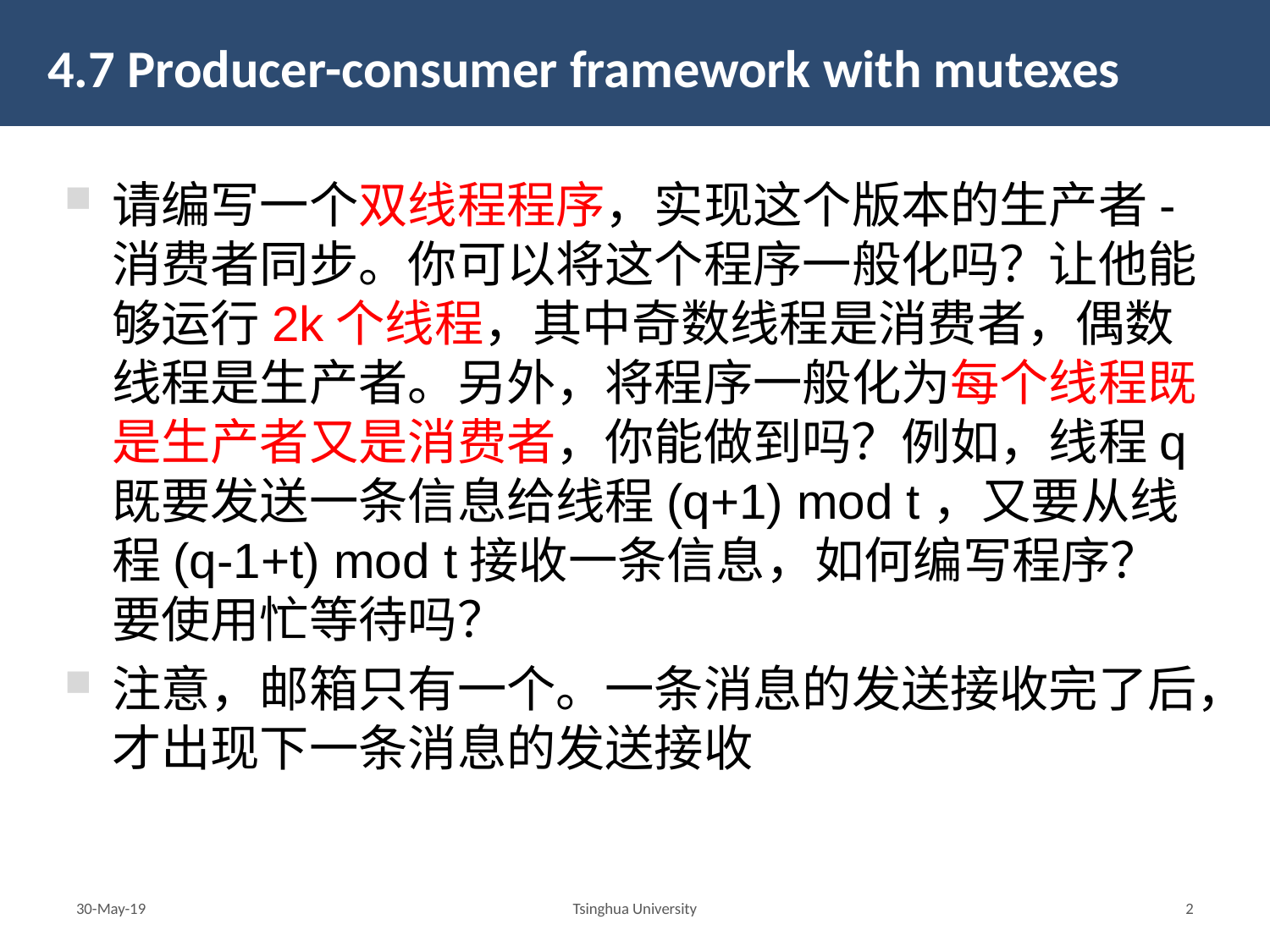

# 4.7 Producer-consumer framework with mutexes
请编写一个双线程程序，实现这个版本的生产者-消费者同步。你可以将这个程序一般化吗？让他能够运行2k个线程，其中奇数线程是消费者，偶数线程是生产者。另外，将程序一般化为每个线程既是生产者又是消费者，你能做到吗？例如，线程q既要发送一条信息给线程(q+1) mod t，又要从线程(q-1+t) mod t接收一条信息，如何编写程序？要使用忙等待吗？
注意，邮箱只有一个。一条消息的发送接收完了后，才出现下一条消息的发送接收
30-May-19
Tsinghua University
2